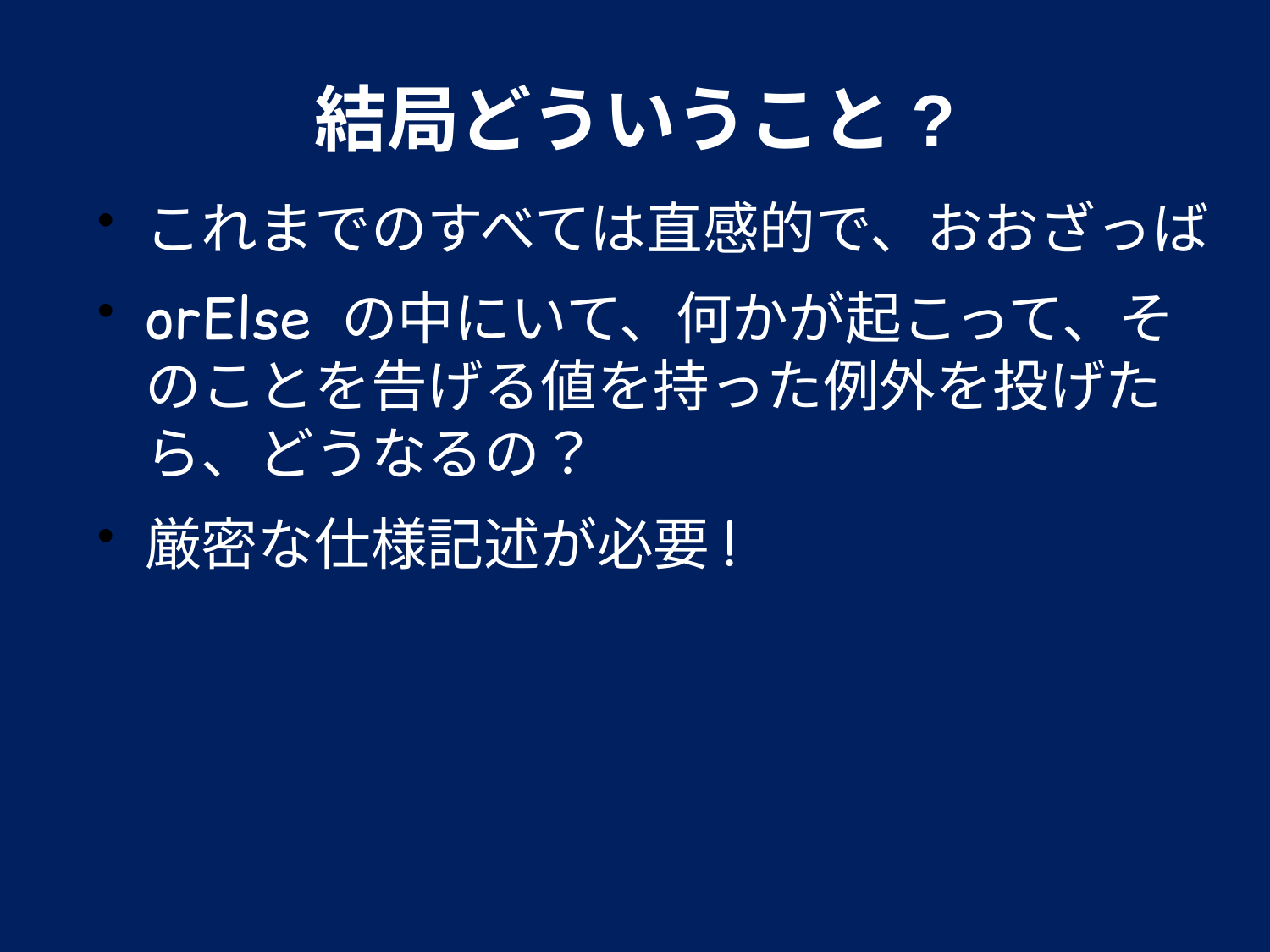

# 結局どういうこと?
これまでのすべては直感的で、おおざっば
orElse の中にいて、何かが起こって、そのことを告げる値を持った例外を投げたら、どうなるの？
厳密な仕様記述が必要!